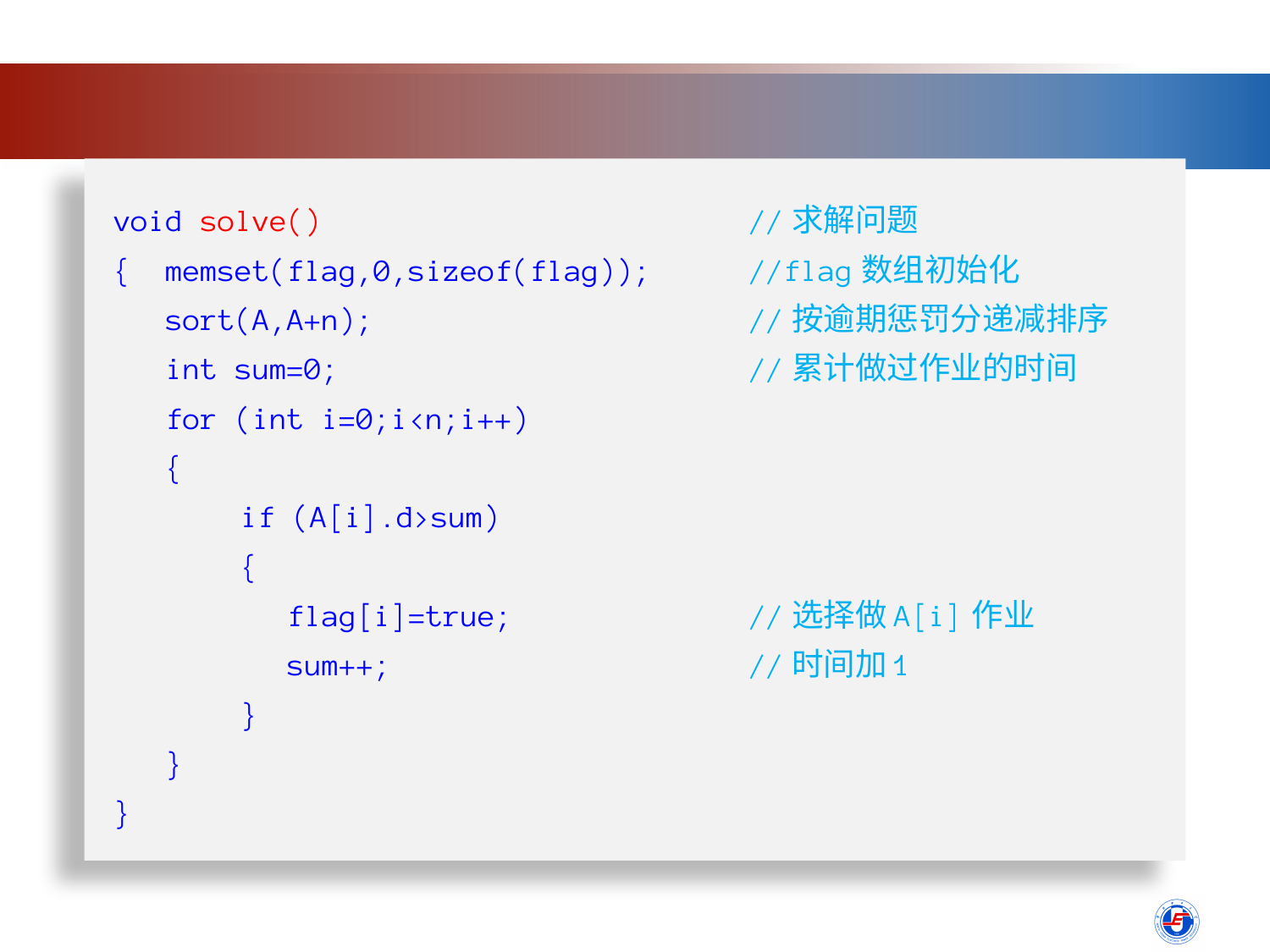

void solve()				//求解问题
{  memset(flag,0,sizeof(flag));	//flag数组初始化
   sort(A,A+n);			//按逾期惩罚分递减排序
   int sum=0;				//累计做过作业的时间
   for (int i=0;i<n;i++)
   {
	if (A[i].d>sum)
	{
          flag[i]=true;		//选择做A[i]作业
          sum++;			//时间加1
	}
   }
}